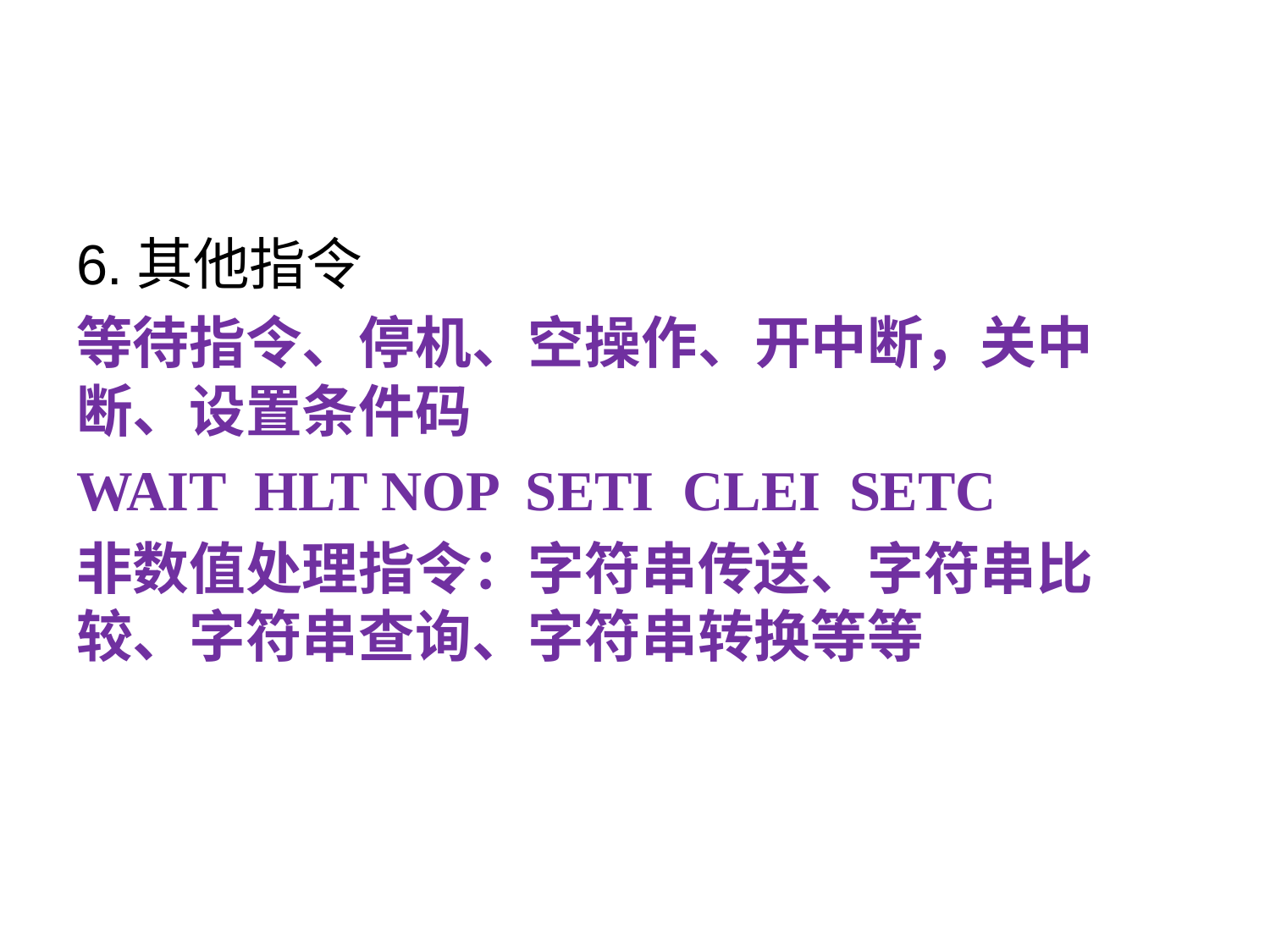

#
6.其他指令
等待指令、停机、空操作、开中断，关中断、设置条件码
WAIT  HLT NOP  SETI  CLEI  SETC
非数值处理指令：字符串传送、字符串比较、字符串查询、字符串转换等等